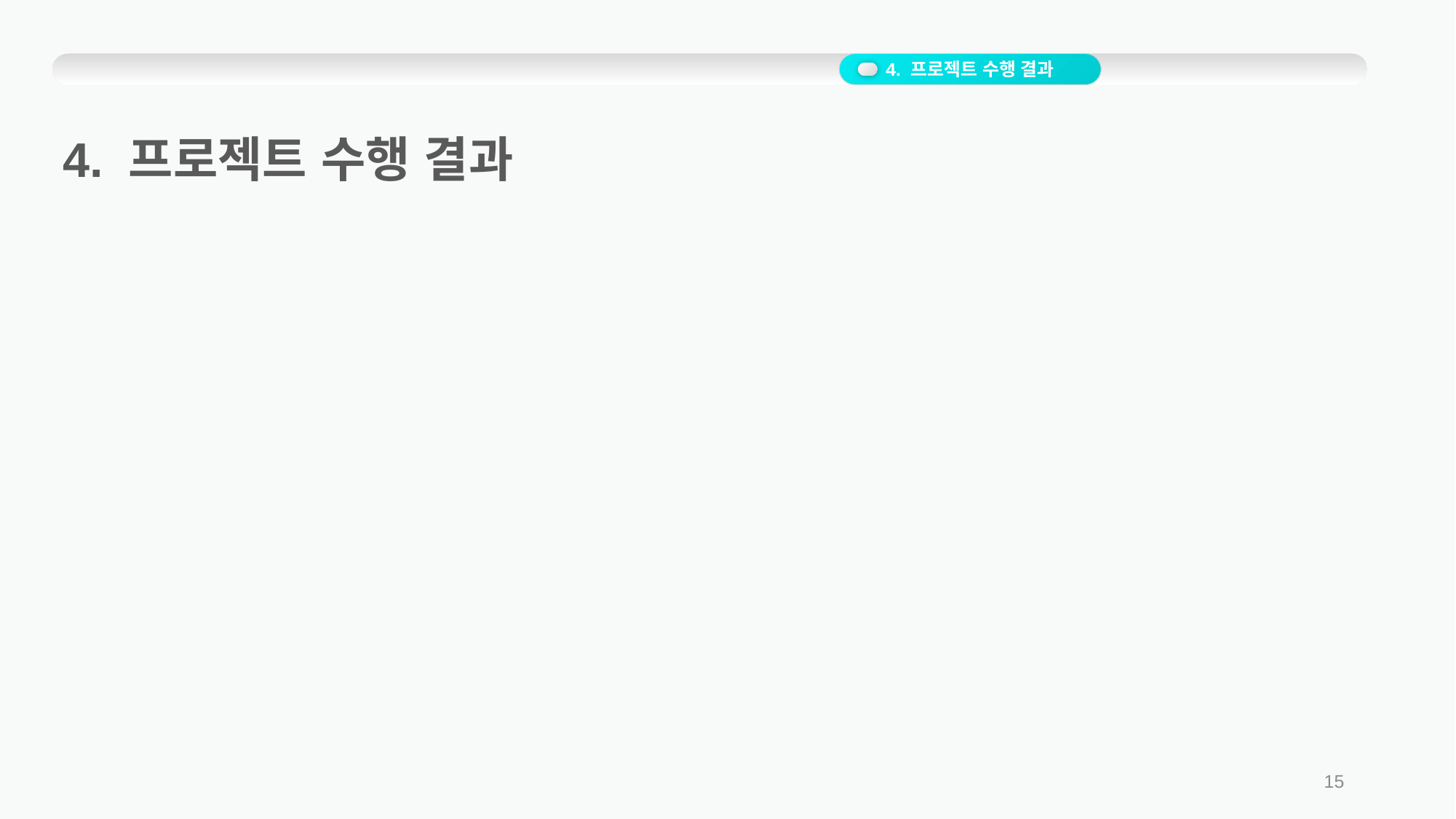

4. 프로젝트 수행 결과

4. 프로젝트 수행 결과
15